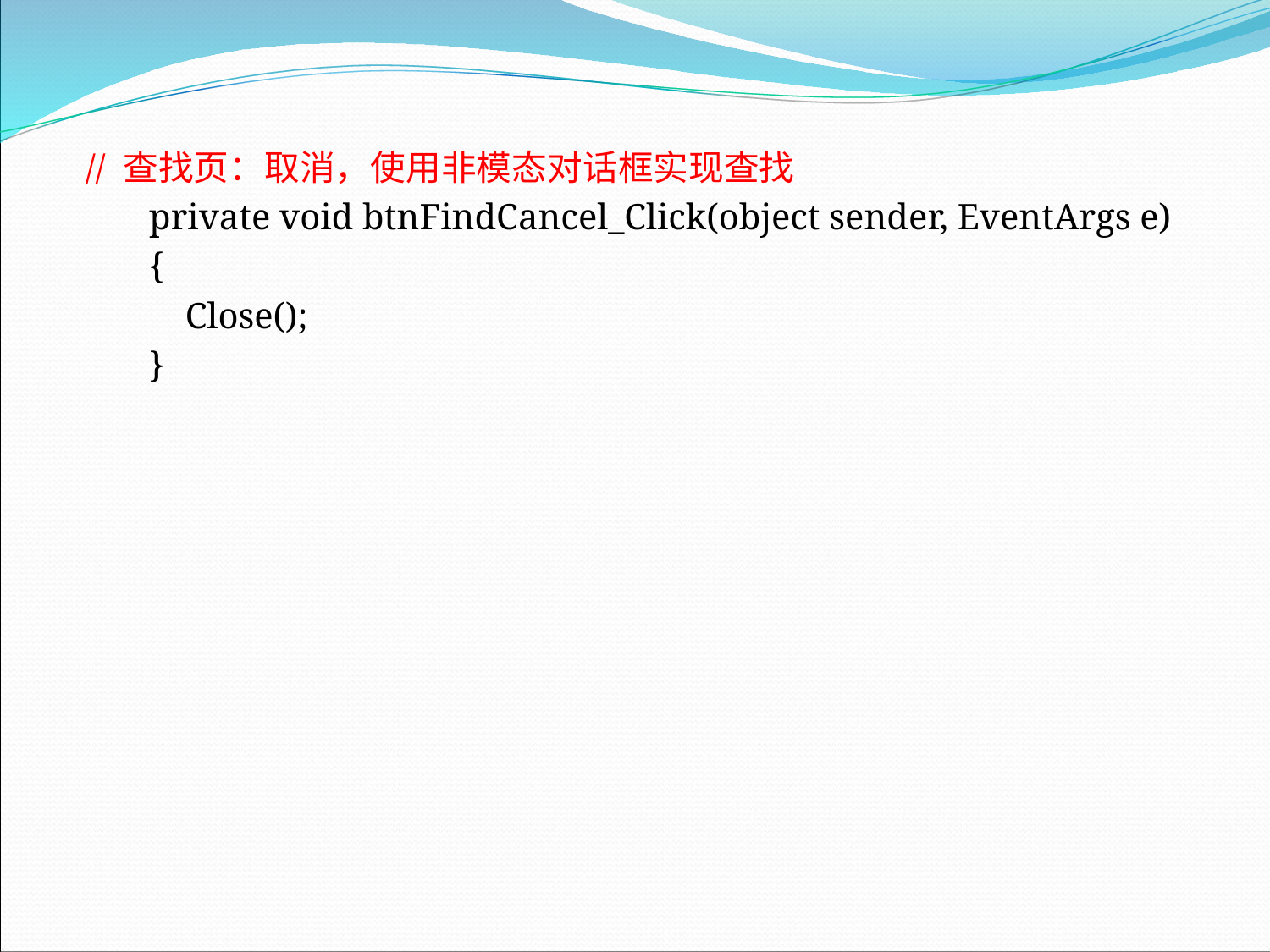

// 查找页：取消，使用非模态对话框实现查找
        private void btnFindCancel_Click(object sender, EventArgs e)
        {
            Close();
        }